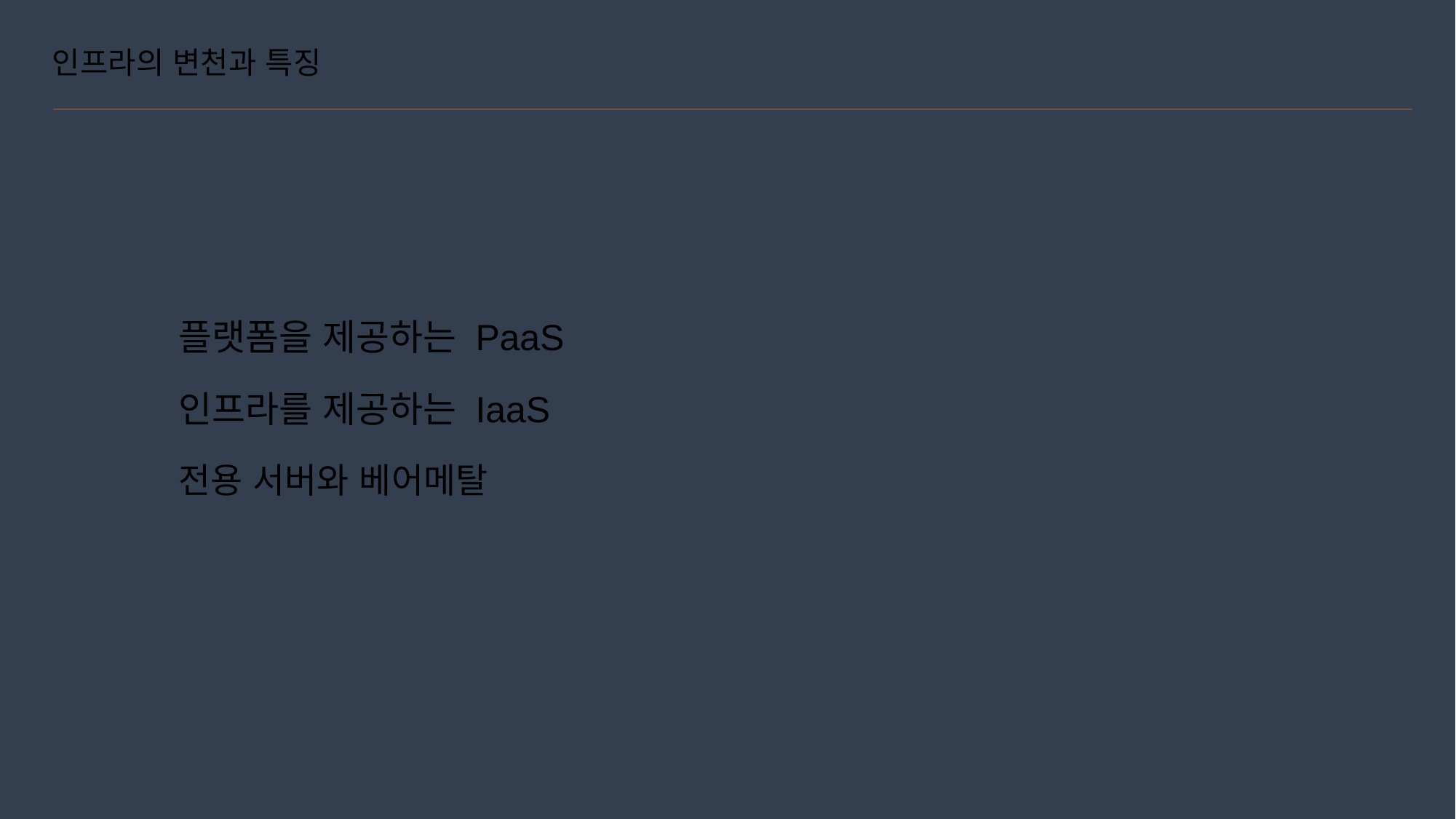

# 인프라의 변천과 특징
플랫폼을 제공하는 PaaS
인프라를 제공하는 IaaS
전용 서버와 베어메탈